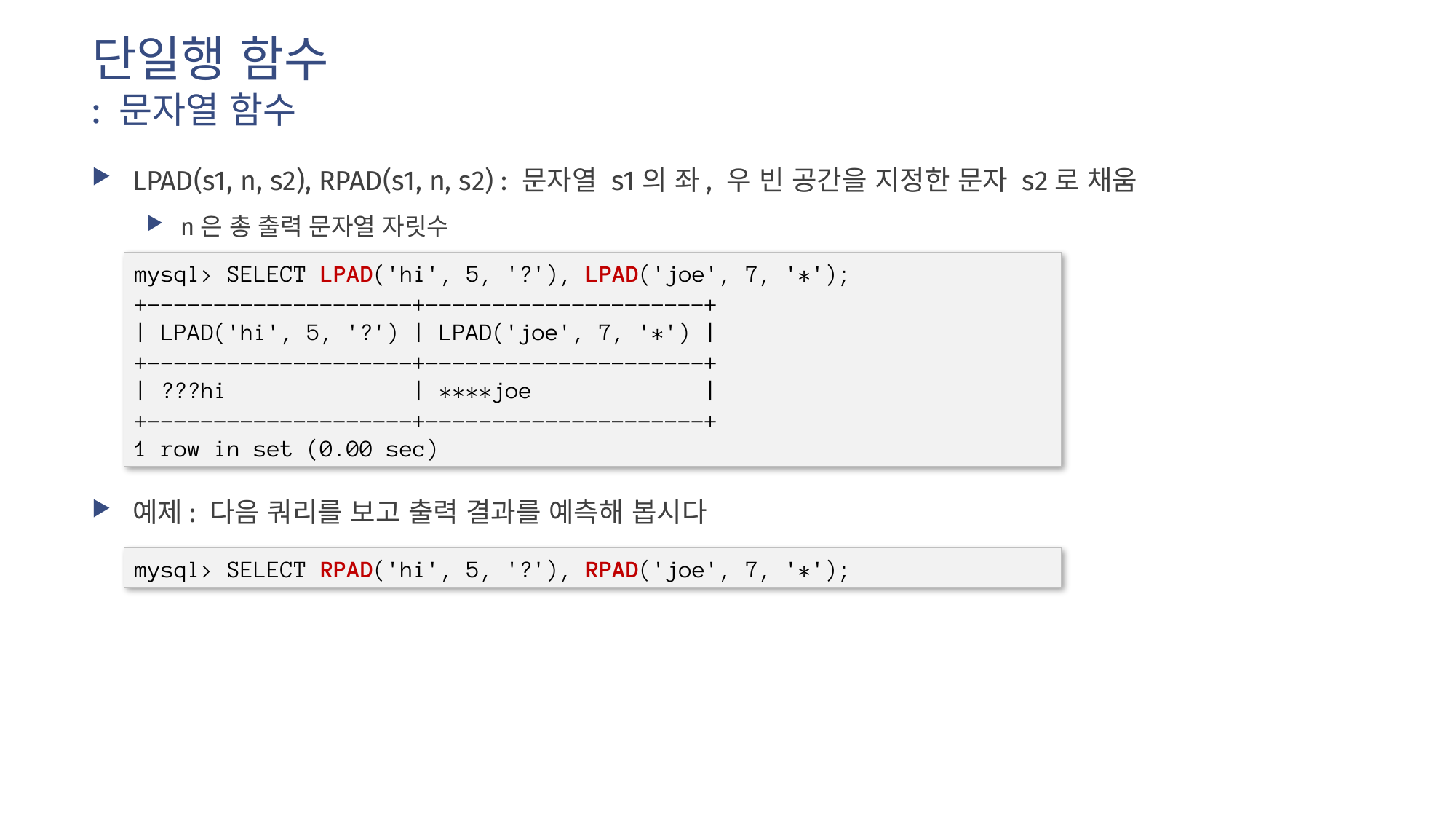

# 단일행 함수 : 문자열 함수
LPAD(s1, n, s2), RPAD(s1, n, s2) : 문자열 s1의 좌, 우 빈 공간을 지정한 문자 s2로 채움
n은 총 출력 문자열 자릿수

예제: 다음 쿼리를 보고 출력 결과를 예측해 봅시다
mysql> SELECT LPAD('hi', 5, '?'), LPAD('joe', 7, '*');
+--------------------+---------------------+
| LPAD('hi', 5, '?') | LPAD('joe', 7, '*') |
+--------------------+---------------------+
| ???hi              | ****joe             |
+--------------------+---------------------+
1 row in set (0.00 sec)
mysql> SELECT RPAD('hi', 5, '?'), RPAD('joe', 7, '*');